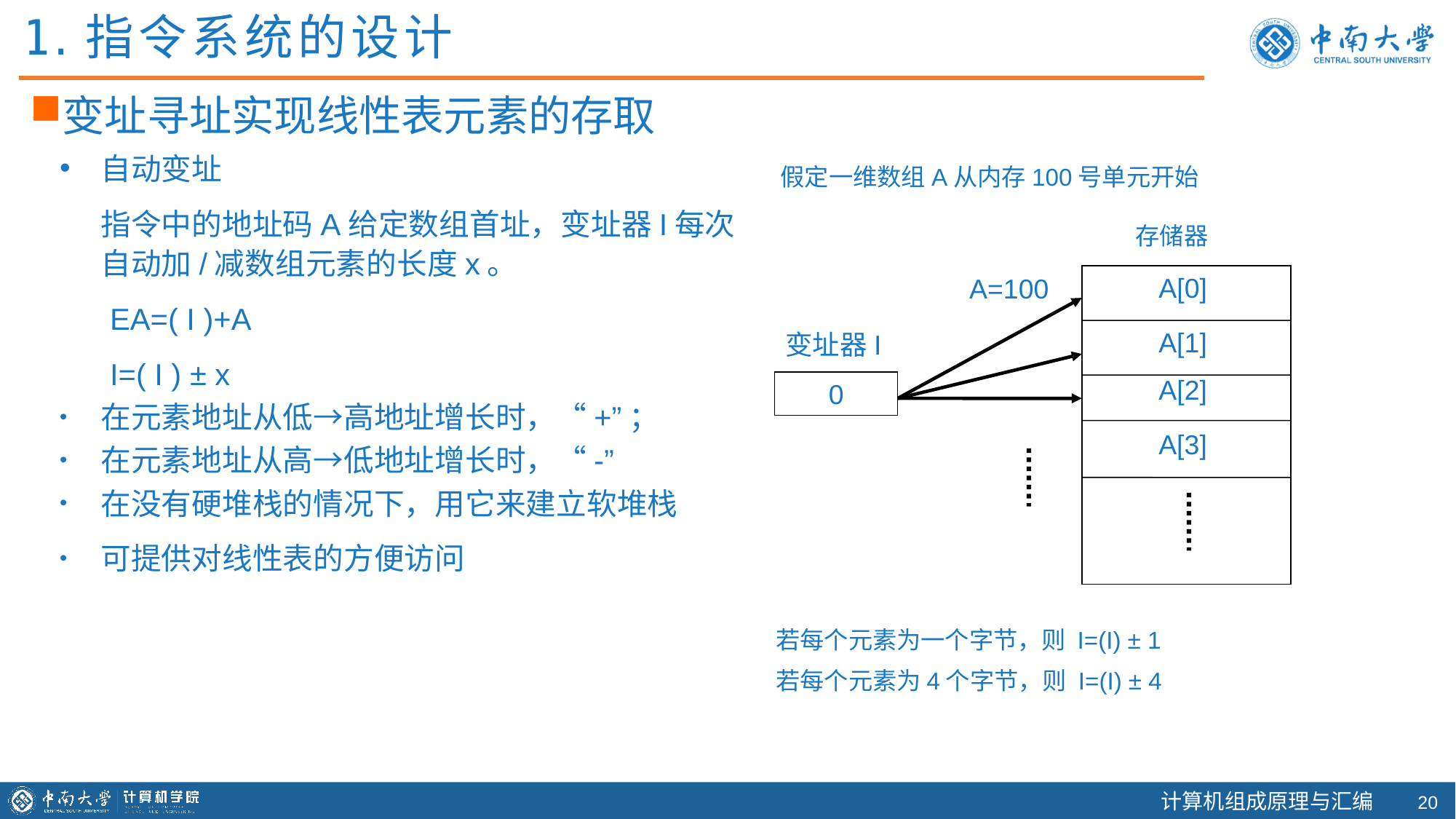

1.指令系统的设计
变址寻址实现线性表元素的存取
自动变址
     指令中的地址码A给定数组首址，变址器I每次自动加/减数组元素的长度x。
      EA=( I )+A
      I=( I ) ± x
在元素地址从低→高地址增长时，“+”；
在元素地址从高→低地址增长时，“-”
在没有硬堆栈的情况下，用它来建立软堆栈
可提供对线性表的方便访问
假定一维数组A从内存100号单元开始
存储器
A[0]

A[1]

A[2]

A[3]

A=100

变址器I

0

若每个元素为一个字节，则 I=(I) ± 1
若每个元素为4个字节，则 I=(I) ± 4
20